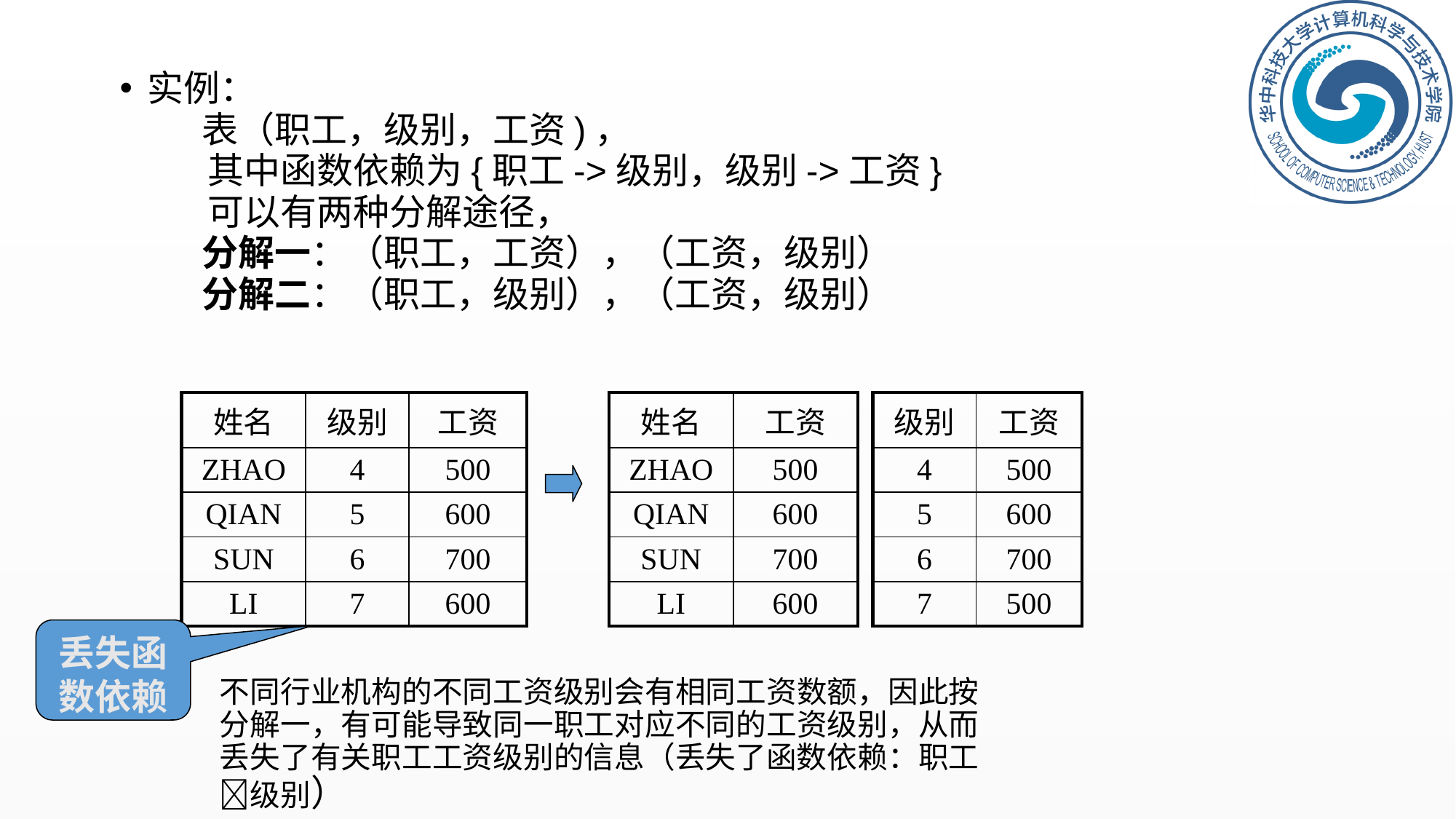

实例：
	表（职工，级别，工资)，
   其中函数依赖为{职工->级别，级别->工资}
   可以有两种分解途径，
	分解一：（职工，工资），（工资，级别）
	分解二：（职工，级别），（工资，级别）
| 姓名 | 级别 | 工资 |
| --- | --- | --- |
| ZHAO | 4 | 500 |
| QIAN | 5 | 600 |
| SUN | 6 | 700 |
| LI | 7 | 600 |
| 姓名 | 工资 |
| --- | --- |
| ZHAO | 500 |
| QIAN | 600 |
| SUN | 700 |
| LI | 600 |
| 级别 | 工资 |
| --- | --- |
| 4 | 500 |
| 5 | 600 |
| 6 | 700 |
| 7 | 500 |

丢失函
数依赖
不同行业机构的不同工资级别会有相同工资数额，因此按分解一，有可能导致同一职工对应不同的工资级别，从而丢失了有关职工工资级别的信息（丢失了函数依赖：职工→级别）